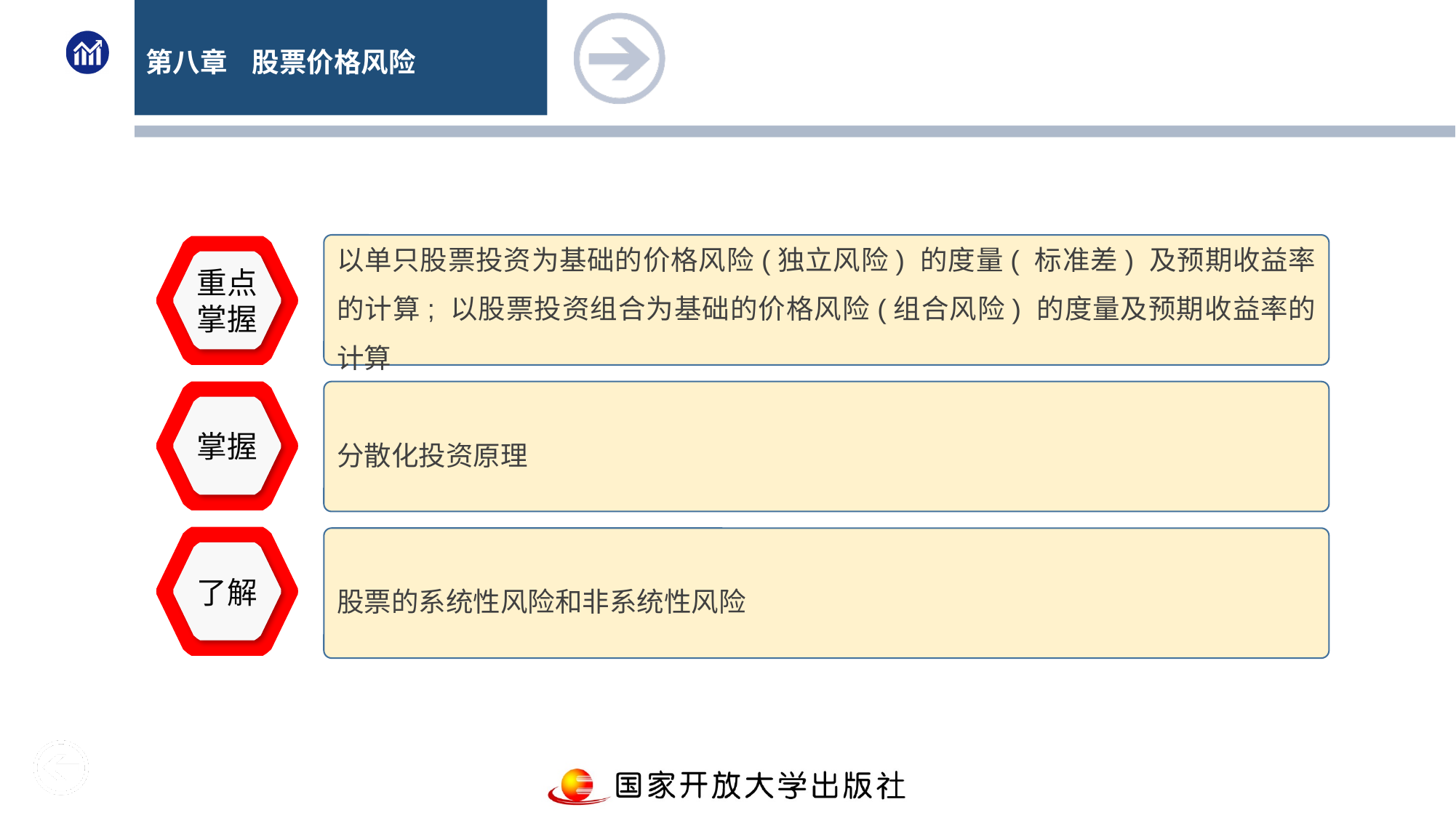

第八章    股票价格风险
以单只股票投资为基础的价格风险(独立风险) 的度量( 标准差) 及预期收益率的计算; 以股票投资组合为基础的价格风险(组合风险) 的度量及预期收益率的计算

重点掌握

掌握
分散化投资原理

了解
股票的系统性风险和非系统性风险